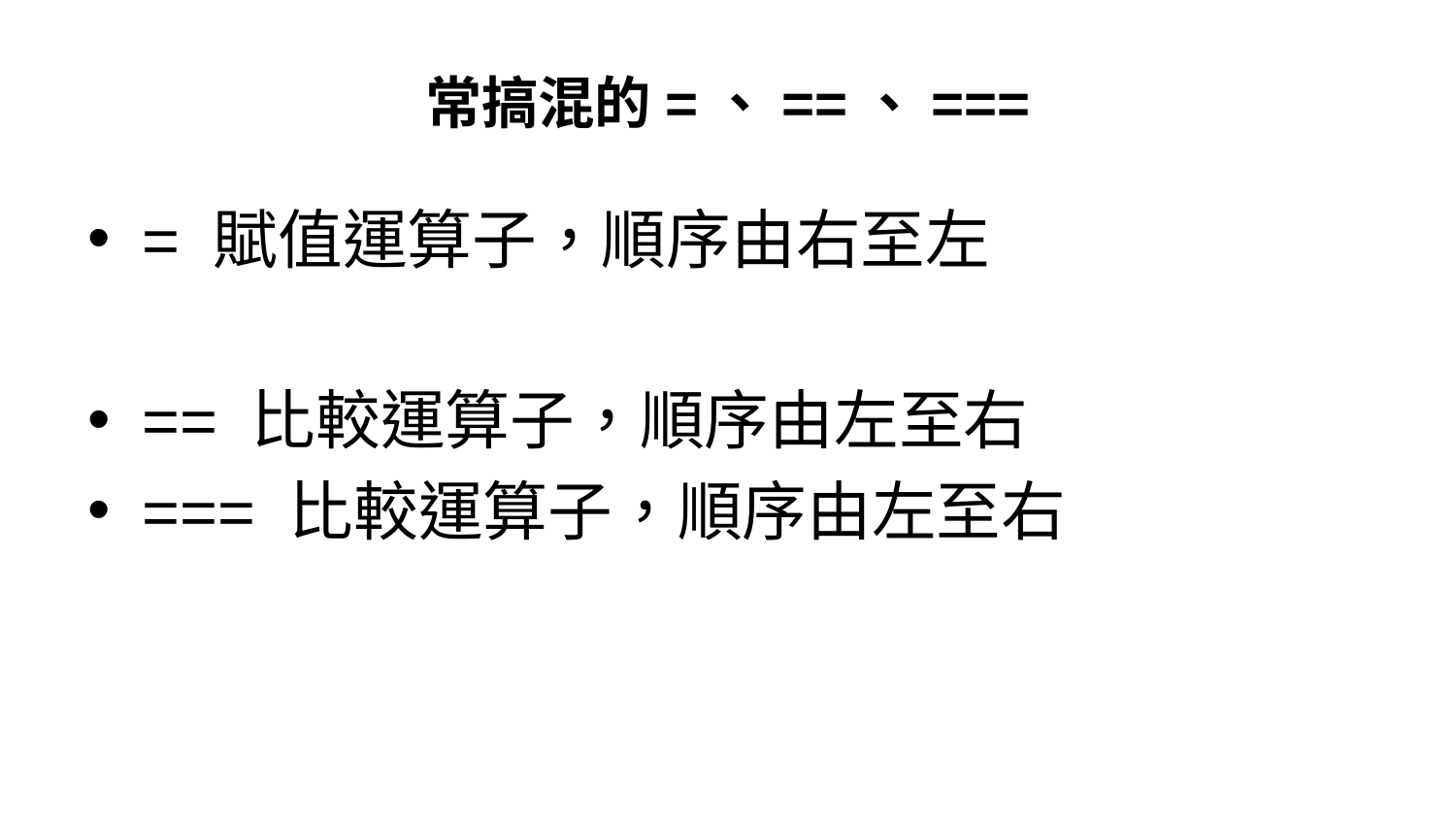

# 常搞混的=、==、===
= 賦值運算子，順序由右至左

== 比較運算子，順序由左至右
=== 比較運算子，順序由左至右